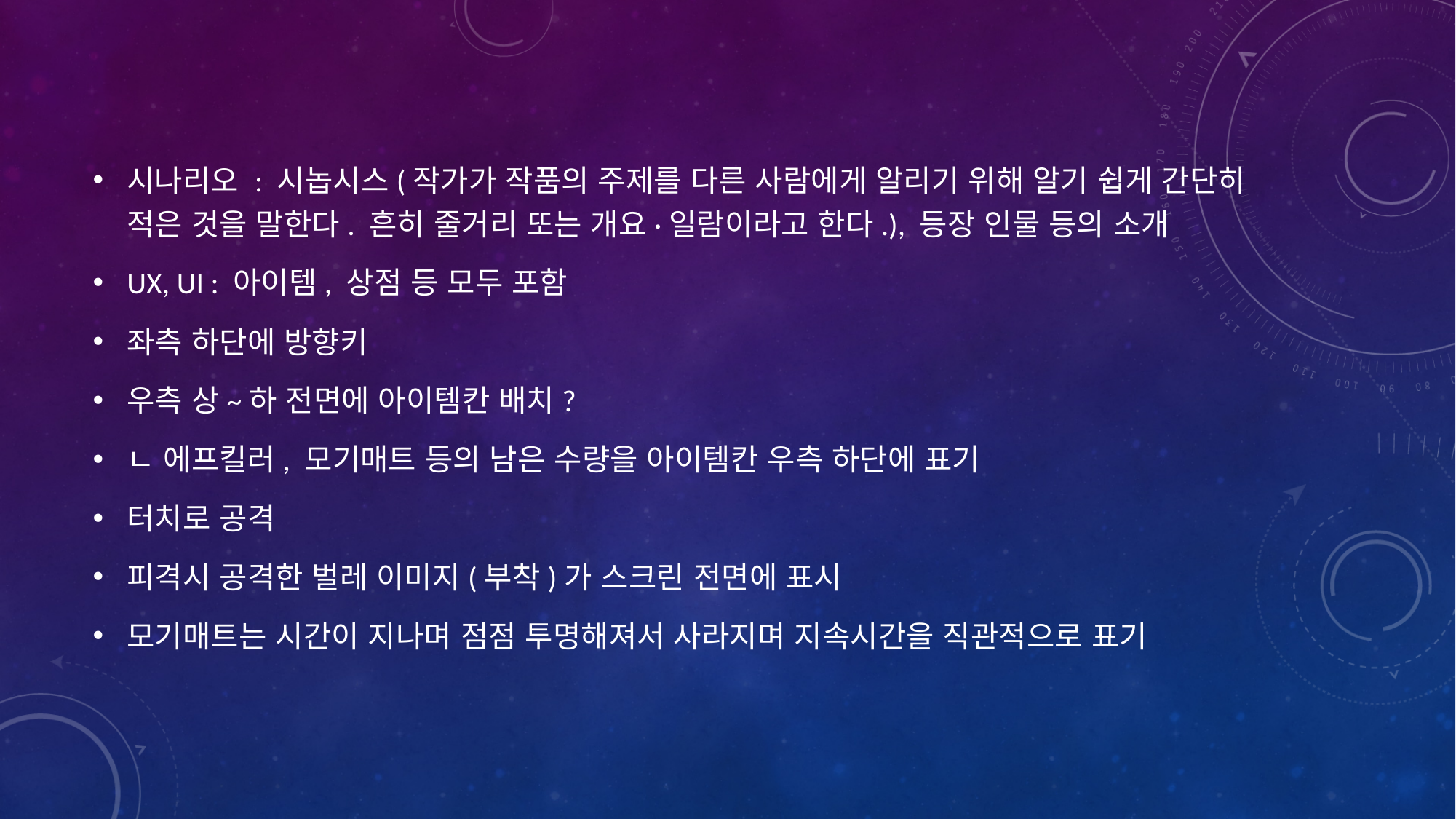

시나리오 : 시놉시스(작가가 작품의 주제를 다른 사람에게 알리기 위해 알기 쉽게 간단히 적은 것을 말한다. 흔히 줄거리 또는 개요·일람이라고 한다.), 등장 인물 등의 소개
UX, UI : 아이템, 상점 등 모두 포함
좌측 하단에 방향키
우측 상~하 전면에 아이템칸 배치?
ㄴ 에프킬러, 모기매트 등의 남은 수량을 아이템칸 우측 하단에 표기
터치로 공격
피격시 공격한 벌레 이미지(부착)가 스크린 전면에 표시
모기매트는 시간이 지나며 점점 투명해져서 사라지며 지속시간을 직관적으로 표기